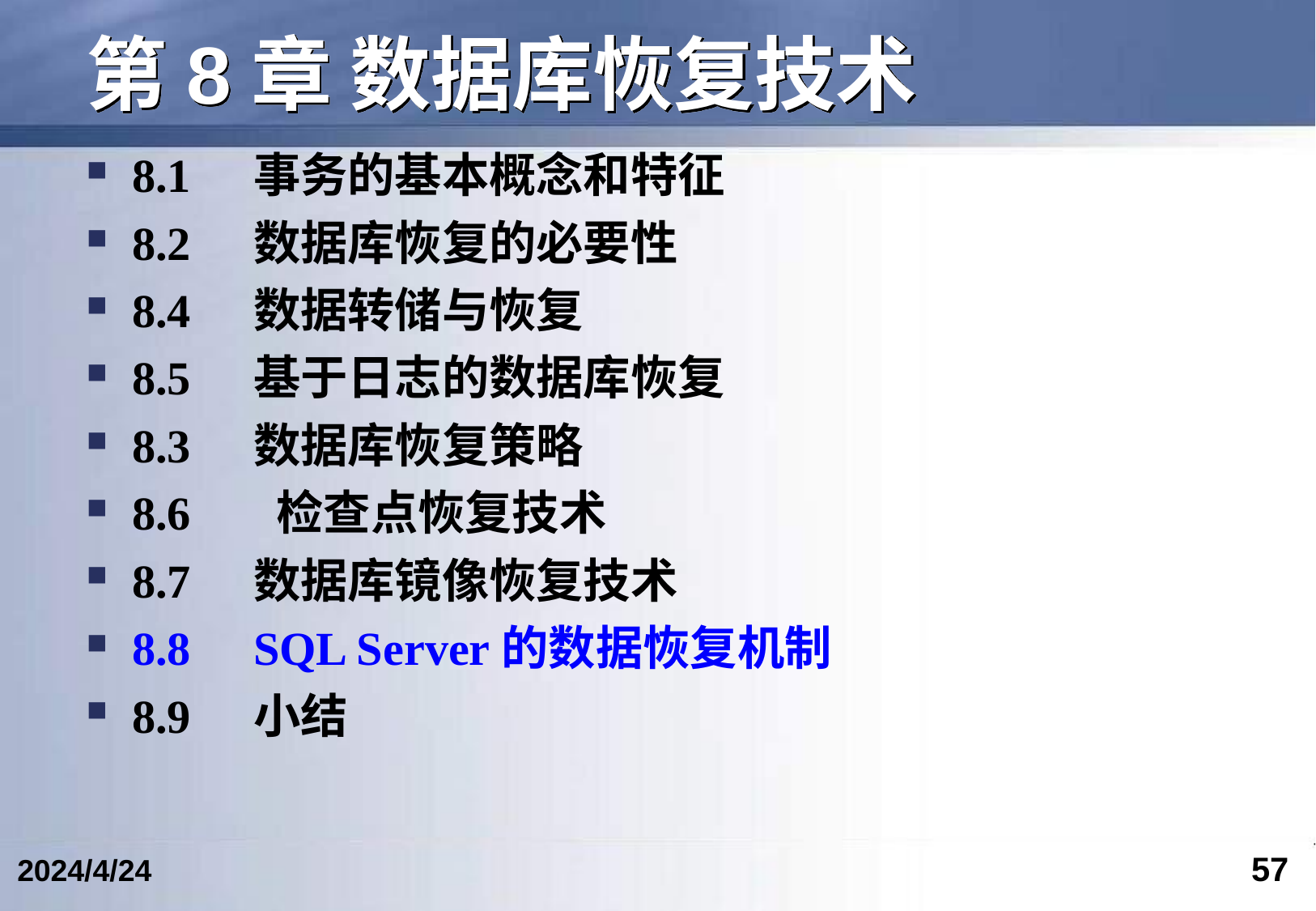

# 第8章 数据库恢复技术
8.1	事务的基本概念和特征
8.2	数据库恢复的必要性
8.4	数据转储与恢复
8.5	基于日志的数据库恢复
8.3	数据库恢复策略
8.6	 检查点恢复技术
8.7	数据库镜像恢复技术
8.8	SQL Server的数据恢复机制
8.9	小结
57
2024/4/24